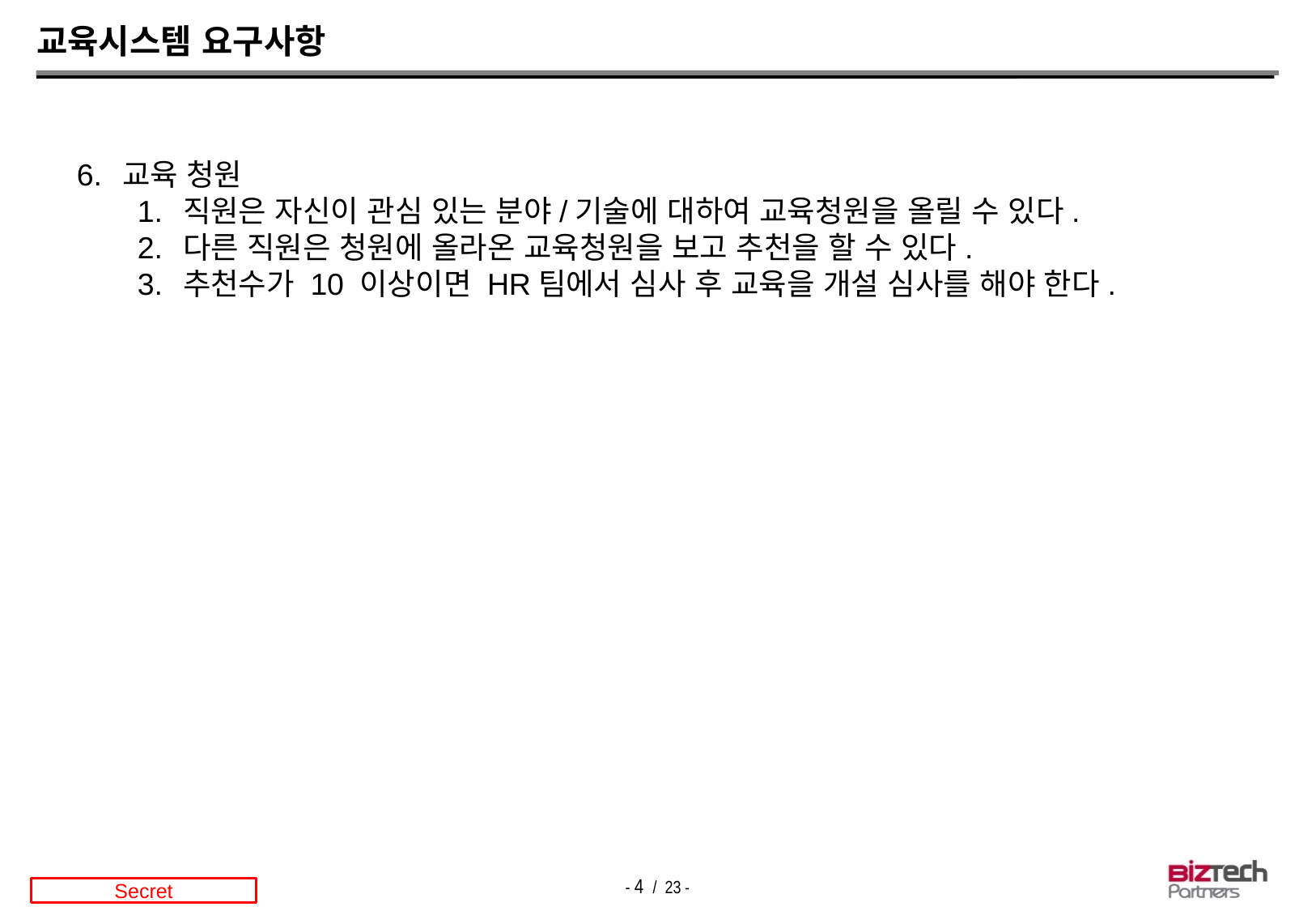

# 교육시스템 요구사항
교육 청원
직원은 자신이 관심 있는 분야/기술에 대하여 교육청원을 올릴 수 있다.
다른 직원은 청원에 올라온 교육청원을 보고 추천을 할 수 있다.
추천수가 10 이상이면 HR팀에서 심사 후 교육을 개설 심사를 해야 한다.